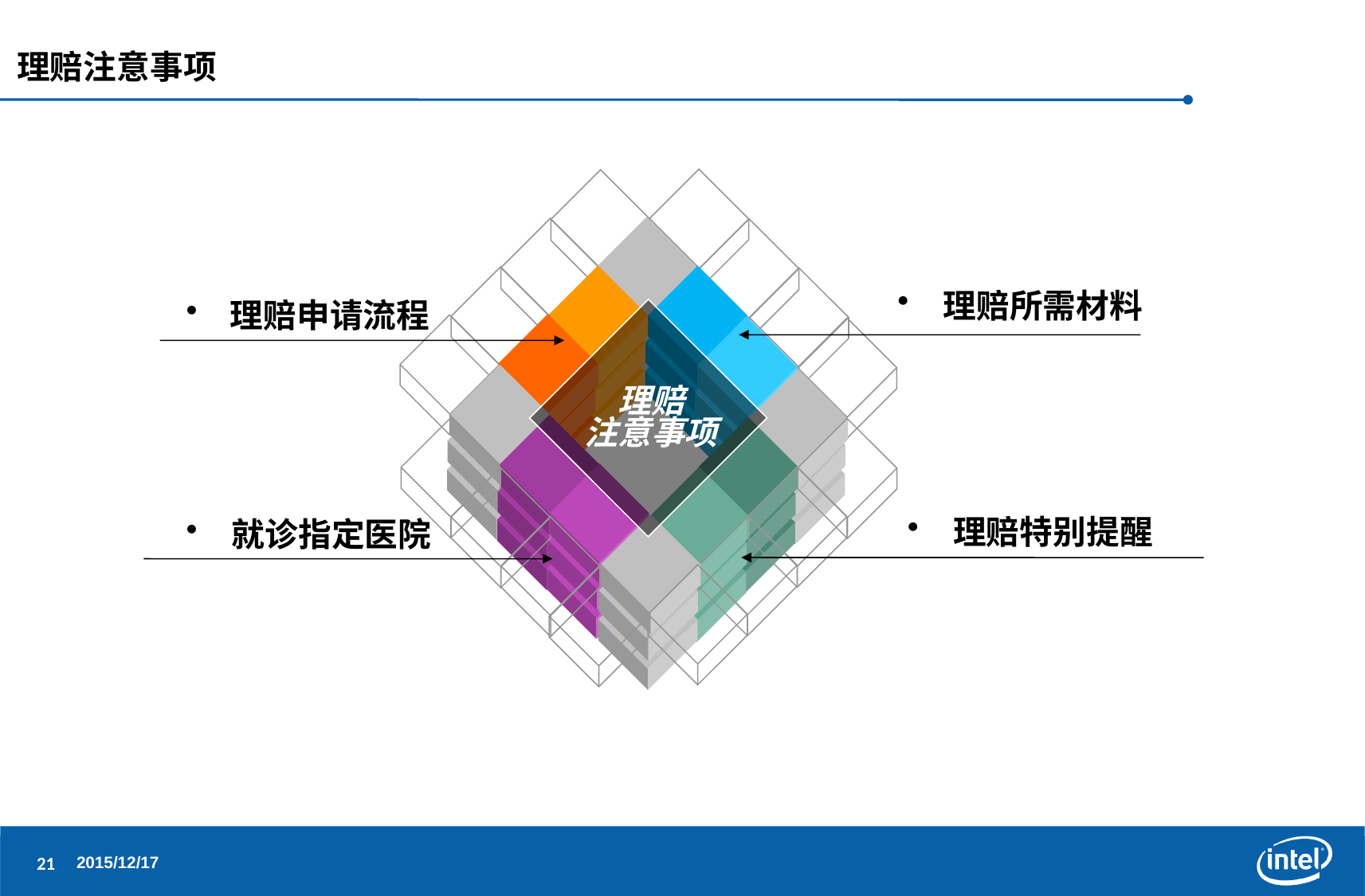

理赔注意事项

 理赔所需材料

 理赔申请流程

理赔
注意事项

 理赔特别提醒
 就诊指定医院

21
2015/12/17